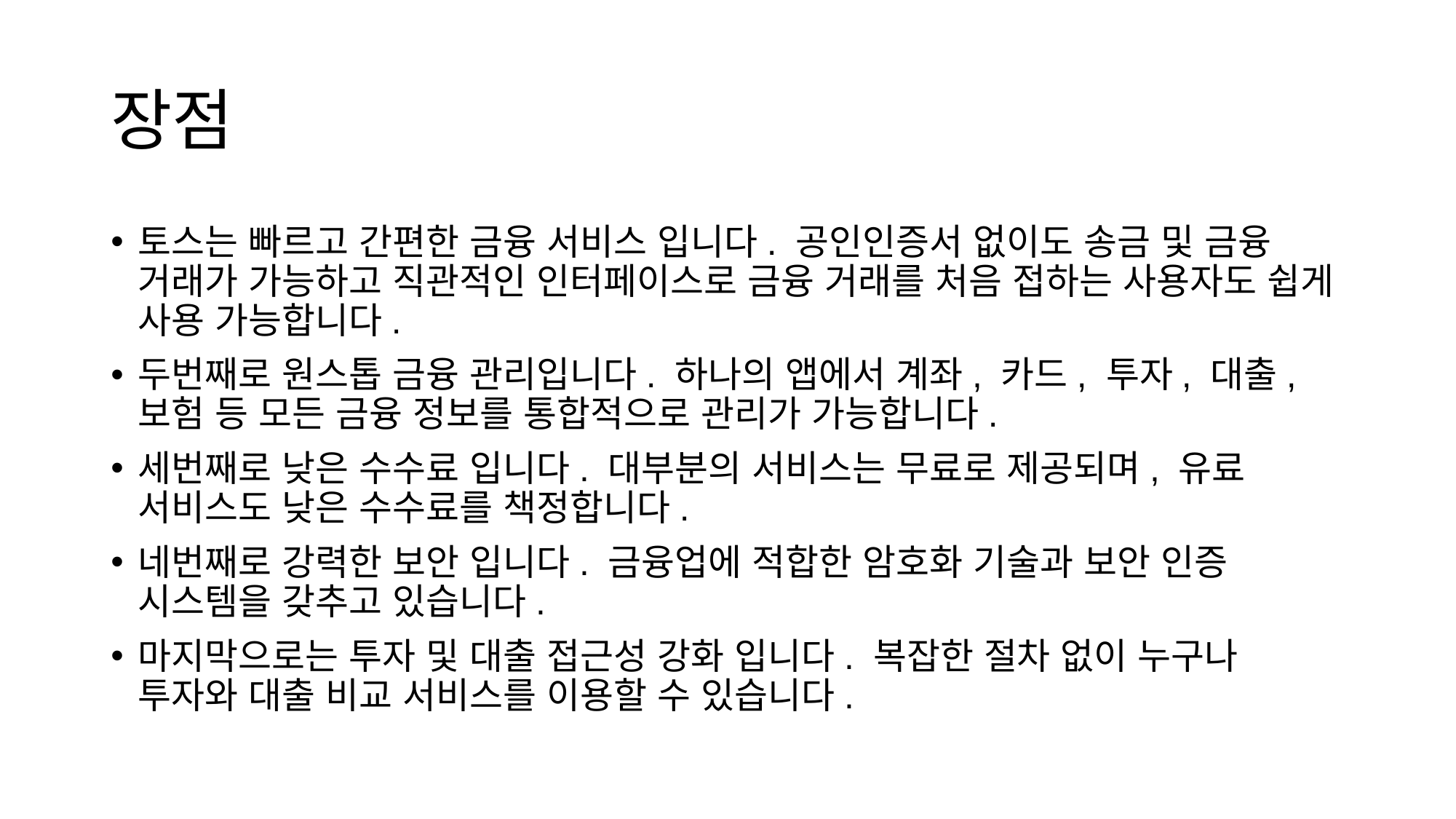

# 장점
토스는 빠르고 간편한 금융 서비스 입니다. 공인인증서 없이도 송금 및 금융 거래가 가능하고 직관적인 인터페이스로 금융 거래를 처음 접하는 사용자도 쉽게 사용 가능합니다.
두번째로 원스톱 금융 관리입니다. 하나의 앱에서 계좌, 카드, 투자, 대출, 보험 등 모든 금융 정보를 통합적으로 관리가 가능합니다.
세번째로 낮은 수수료 입니다. 대부분의 서비스는 무료로 제공되며, 유료 서비스도 낮은 수수료를 책정합니다.
네번째로 강력한 보안 입니다. 금융업에 적합한 암호화 기술과 보안 인증 시스템을 갖추고 있습니다.
마지막으로는 투자 및 대출 접근성 강화 입니다. 복잡한 절차 없이 누구나 투자와 대출 비교 서비스를 이용할 수 있습니다.